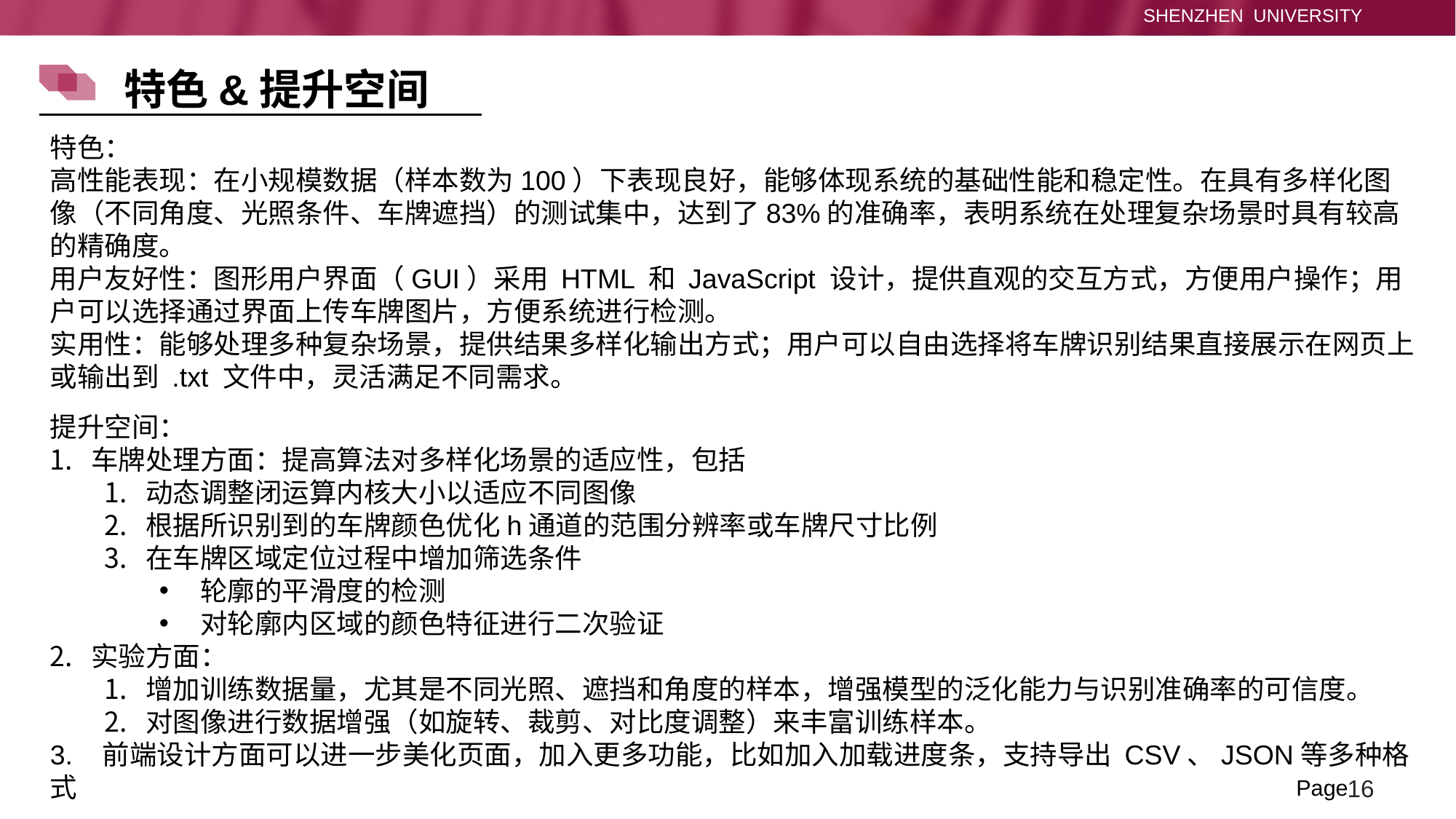

特色&提升空间
特色：
高性能表现：在小规模数据（样本数为100）下表现良好，能够体现系统的基础性能和稳定性。在具有多样化图像（不同角度、光照条件、车牌遮挡）的测试集中，达到了83%的准确率，表明系统在处理复杂场景时具有较高的精确度。
用户友好性：图形用户界面（GUI）采用 HTML 和 JavaScript 设计，提供直观的交互方式，方便用户操作；用户可以选择通过界面上传车牌图片，方便系统进行检测。
实用性：能够处理多种复杂场景，提供结果多样化输出方式；用户可以自由选择将车牌识别结果直接展示在网页上或输出到 .txt 文件中，灵活满足不同需求。
提升空间：
车牌处理方面：提高算法对多样化场景的适应性，包括
动态调整闭运算内核大小以适应不同图像
根据所识别到的车牌颜色优化h通道的范围分辨率或车牌尺寸比例
在车牌区域定位过程中增加筛选条件
轮廓的平滑度的检测
对轮廓内区域的颜色特征进行二次验证
实验方面：
增加训练数据量，尤其是不同光照、遮挡和角度的样本，增强模型的泛化能力与识别准确率的可信度。
对图像进行数据增强（如旋转、裁剪、对比度调整）来丰富训练样本。
3.   前端设计方面可以进一步美化页面，加入更多功能，比如加入加载进度条，支持导出 CSV、JSON等多种格式
16